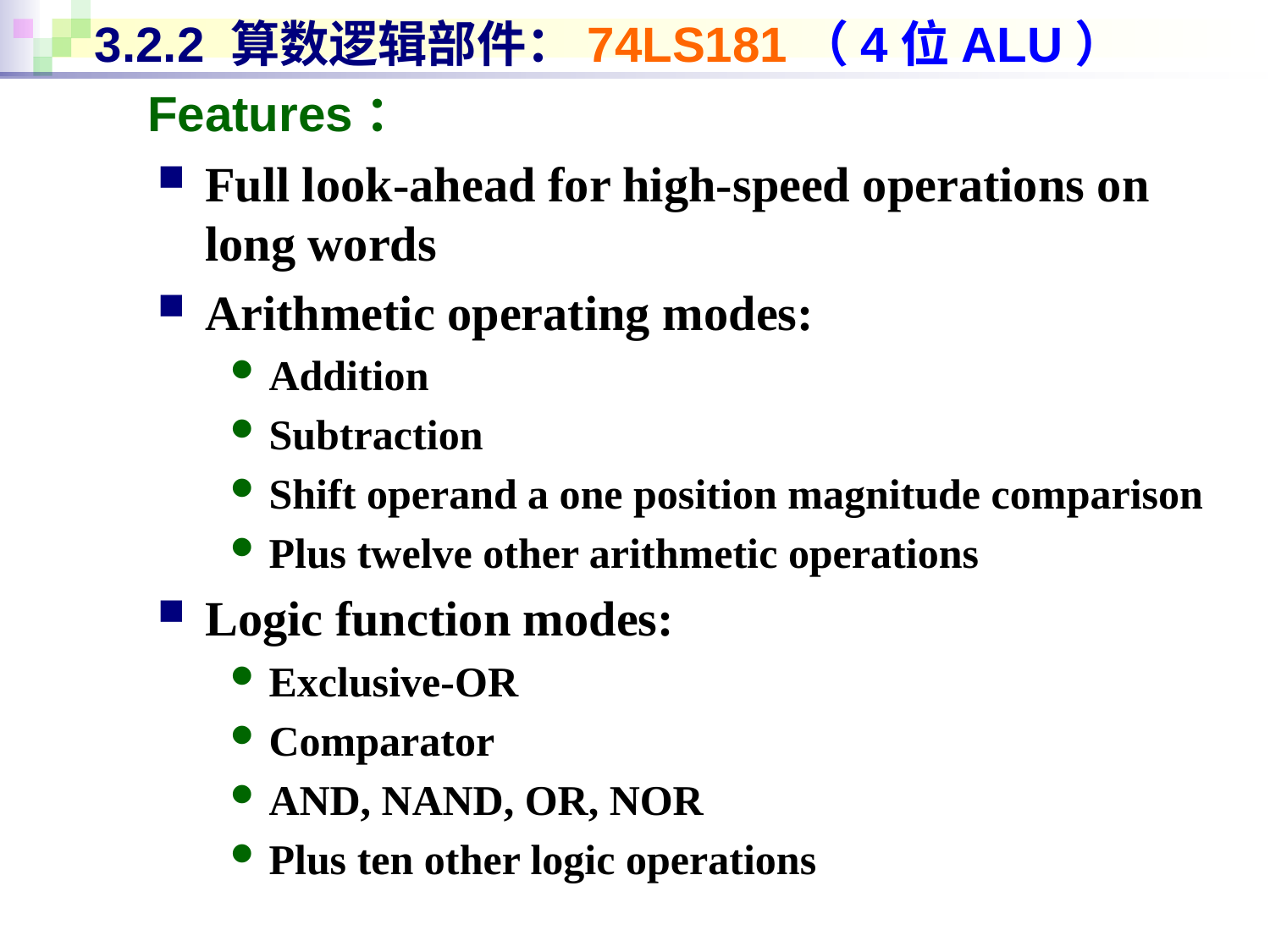

# 3.2.2 算数逻辑部件：74LS181（4位ALU）
Features：
Full look-ahead for high-speed operations on long words
Arithmetic operating modes:
Addition
Subtraction
Shift operand a one position magnitude comparison
Plus twelve other arithmetic operations
Logic function modes:
Exclusive-OR
Comparator
AND, NAND, OR, NOR
Plus ten other logic operations
14